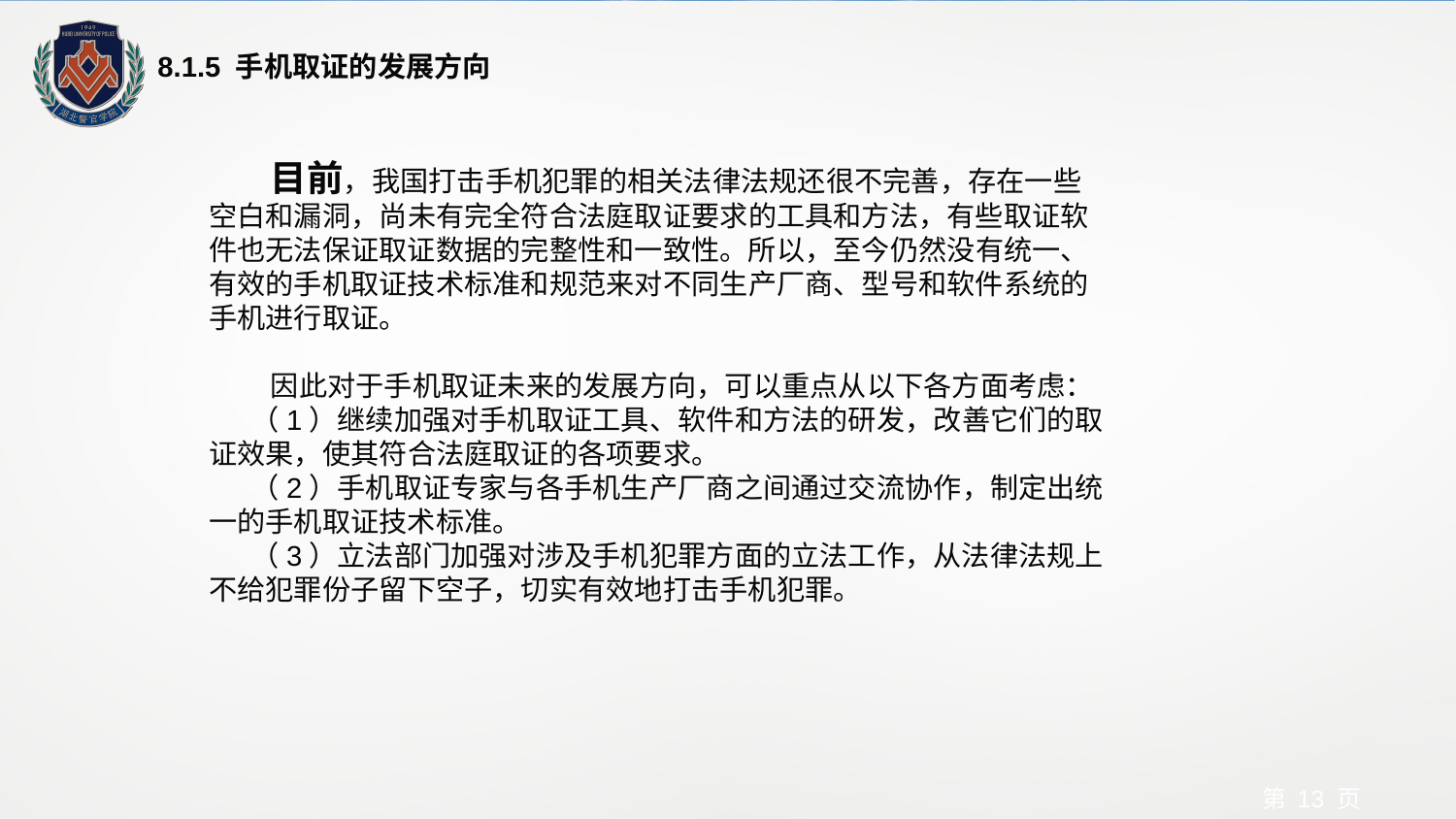

8.1.5 手机取证的发展方向
  目前，我国打击手机犯罪的相关法律法规还很不完善，存在一些空白和漏洞，尚未有完全符合法庭取证要求的工具和方法，有些取证软件也无法保证取证数据的完整性和一致性。所以，至今仍然没有统一、有效的手机取证技术标准和规范来对不同生产厂商、型号和软件系统的手机进行取证。

  因此对于手机取证未来的发展方向，可以重点从以下各方面考虑：
（1）继续加强对手机取证工具、软件和方法的研发，改善它们的取证效果，使其符合法庭取证的各项要求。
（2）手机取证专家与各手机生产厂商之间通过交流协作，制定出统一的手机取证技术标准。
（3）立法部门加强对涉及手机犯罪方面的立法工作，从法律法规上不给犯罪份子留下空子，切实有效地打击手机犯罪。